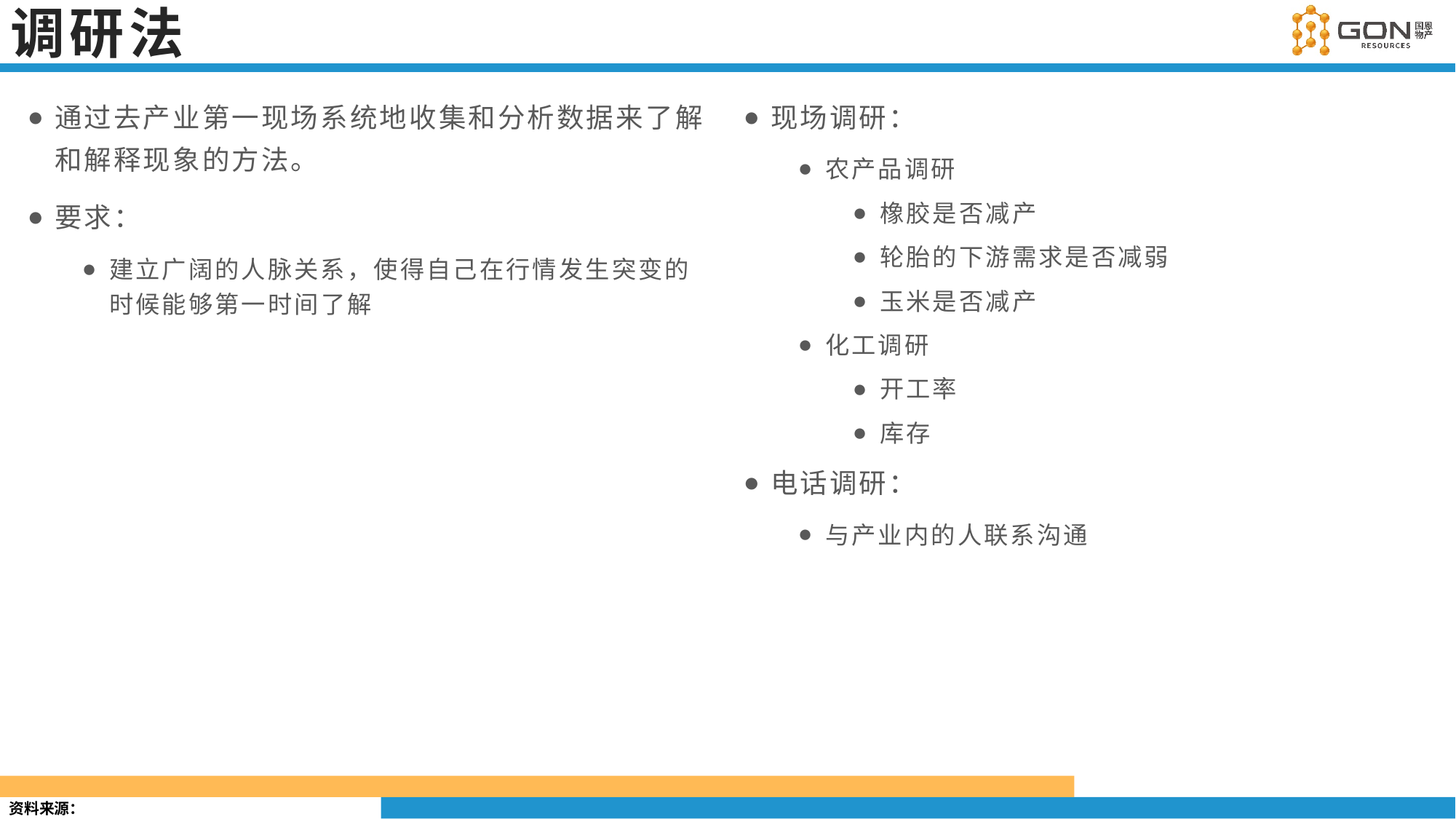

# 调研法
通过去产业第一现场系统地收集和分析数据来了解和解释现象的方法。
要求：
建立广阔的人脉关系，使得自己在行情发生突变的时候能够第一时间了解
现场调研：
农产品调研
橡胶是否减产
轮胎的下游需求是否减弱
玉米是否减产
化工调研
开工率
库存
电话调研：
与产业内的人联系沟通